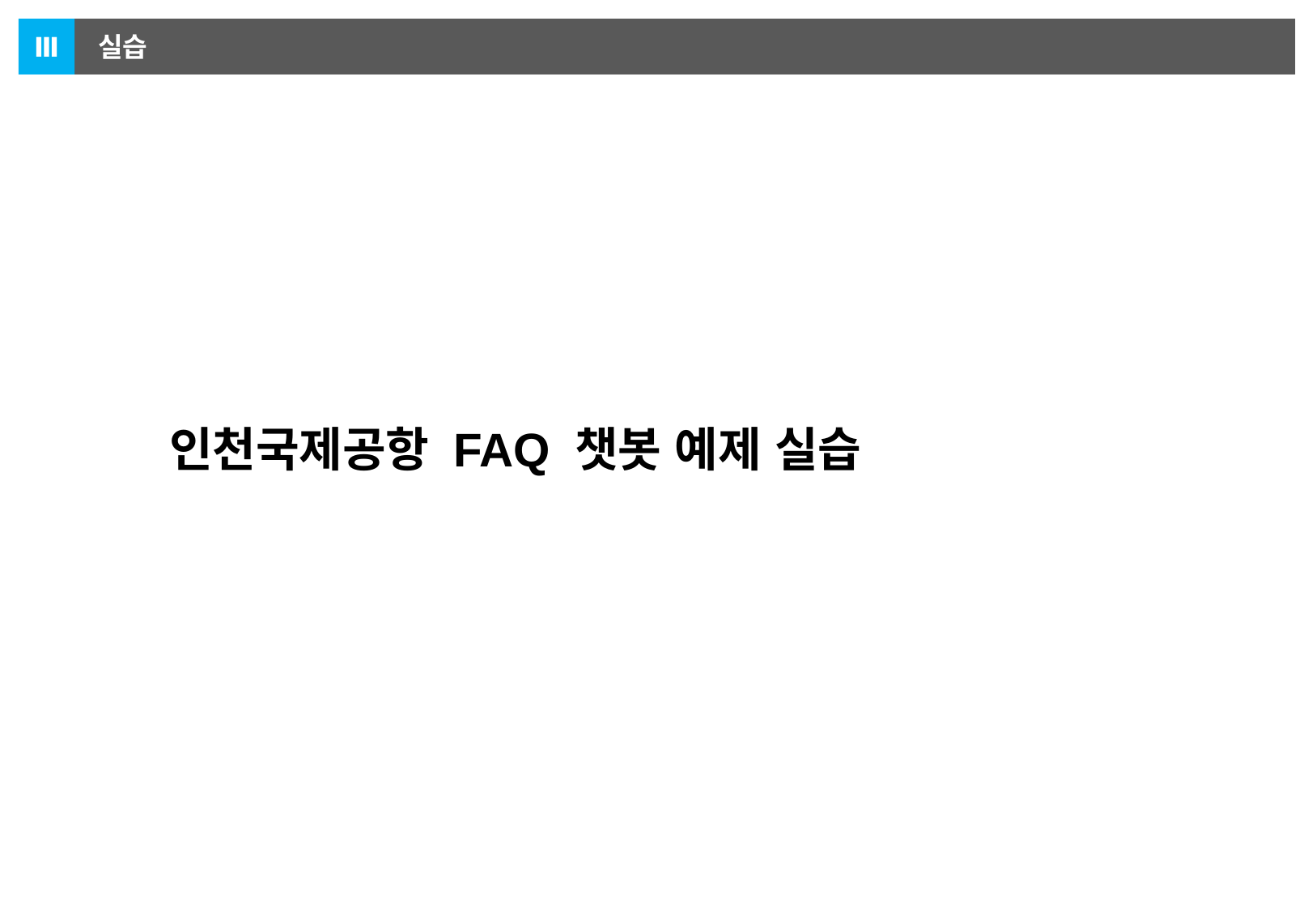

Ⅲ
실습
인천국제공항 FAQ 챗봇 예제 실습